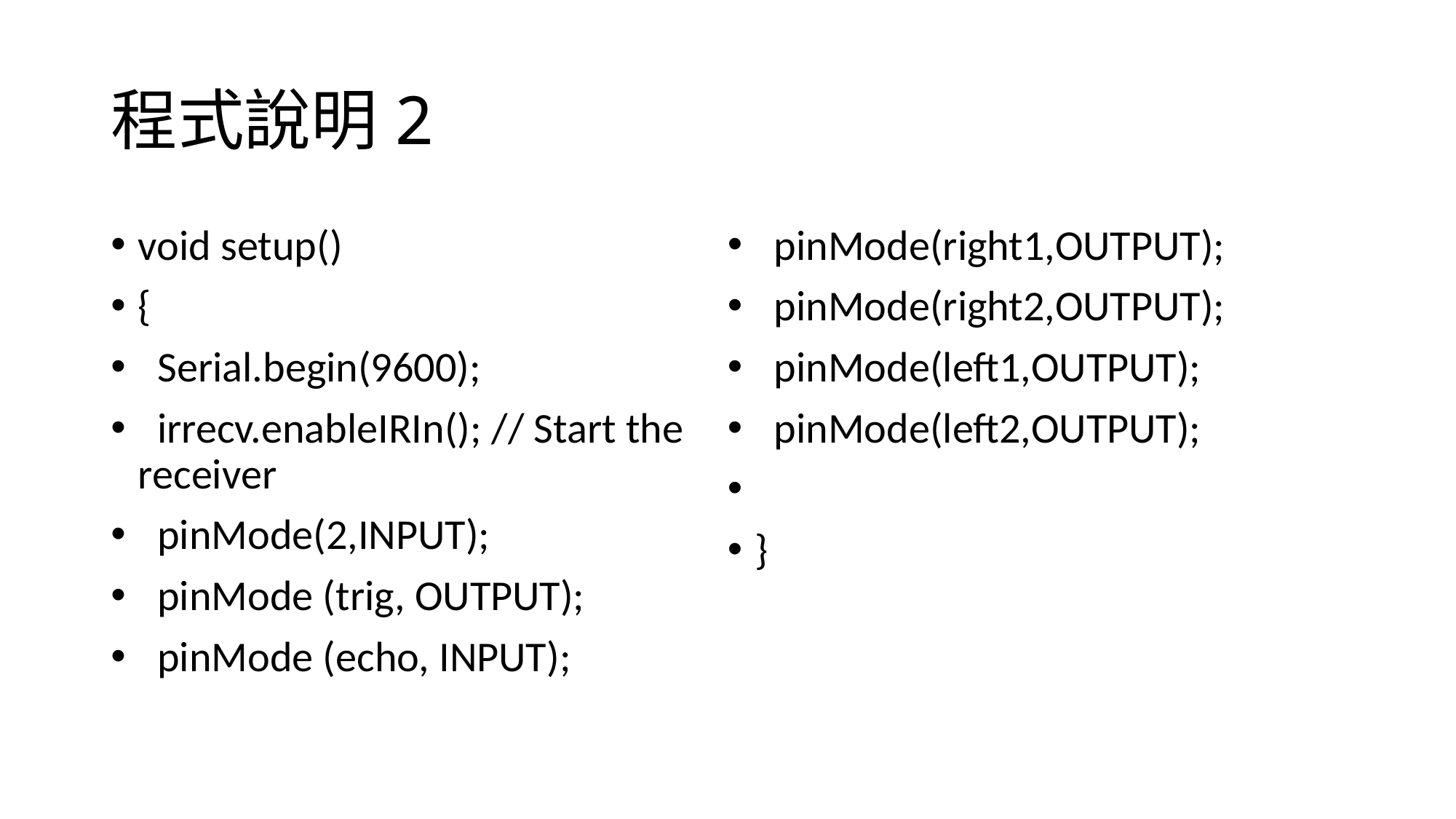

# 程式說明2
void setup()
{
  Serial.begin(9600);
  irrecv.enableIRIn(); // Start the receiver
  pinMode(2,INPUT);
  pinMode (trig, OUTPUT);
  pinMode (echo, INPUT);
  pinMode(right1,OUTPUT);
  pinMode(right2,OUTPUT);
  pinMode(left1,OUTPUT);
  pinMode(left2,OUTPUT);

}